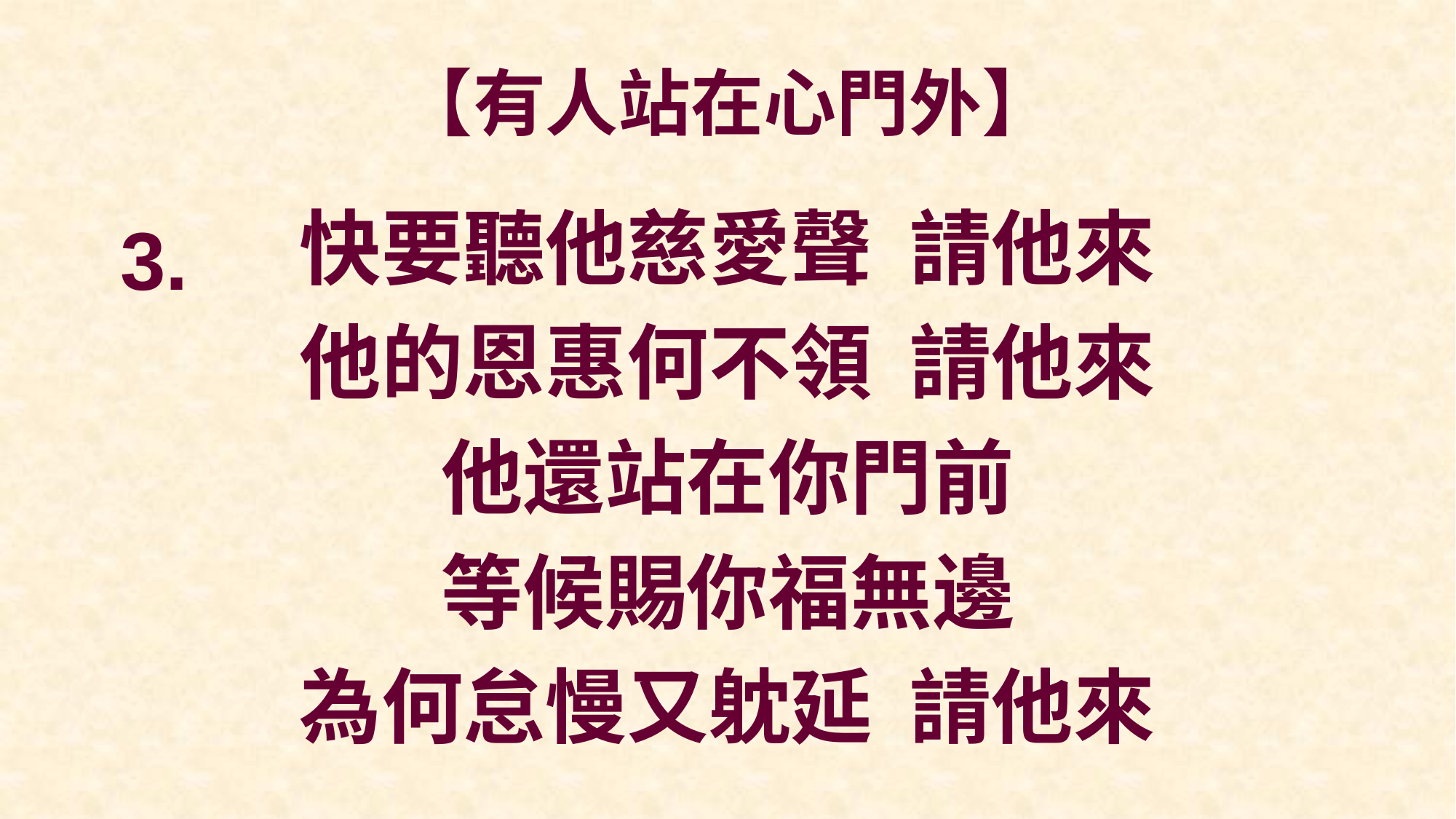

# 【有人站在心門外】
快要聽他慈愛聲  請他來
他的恩惠何不領  請他來
他還站在你門前
等候賜你福無邊
為何怠慢又躭延  請他來
3.